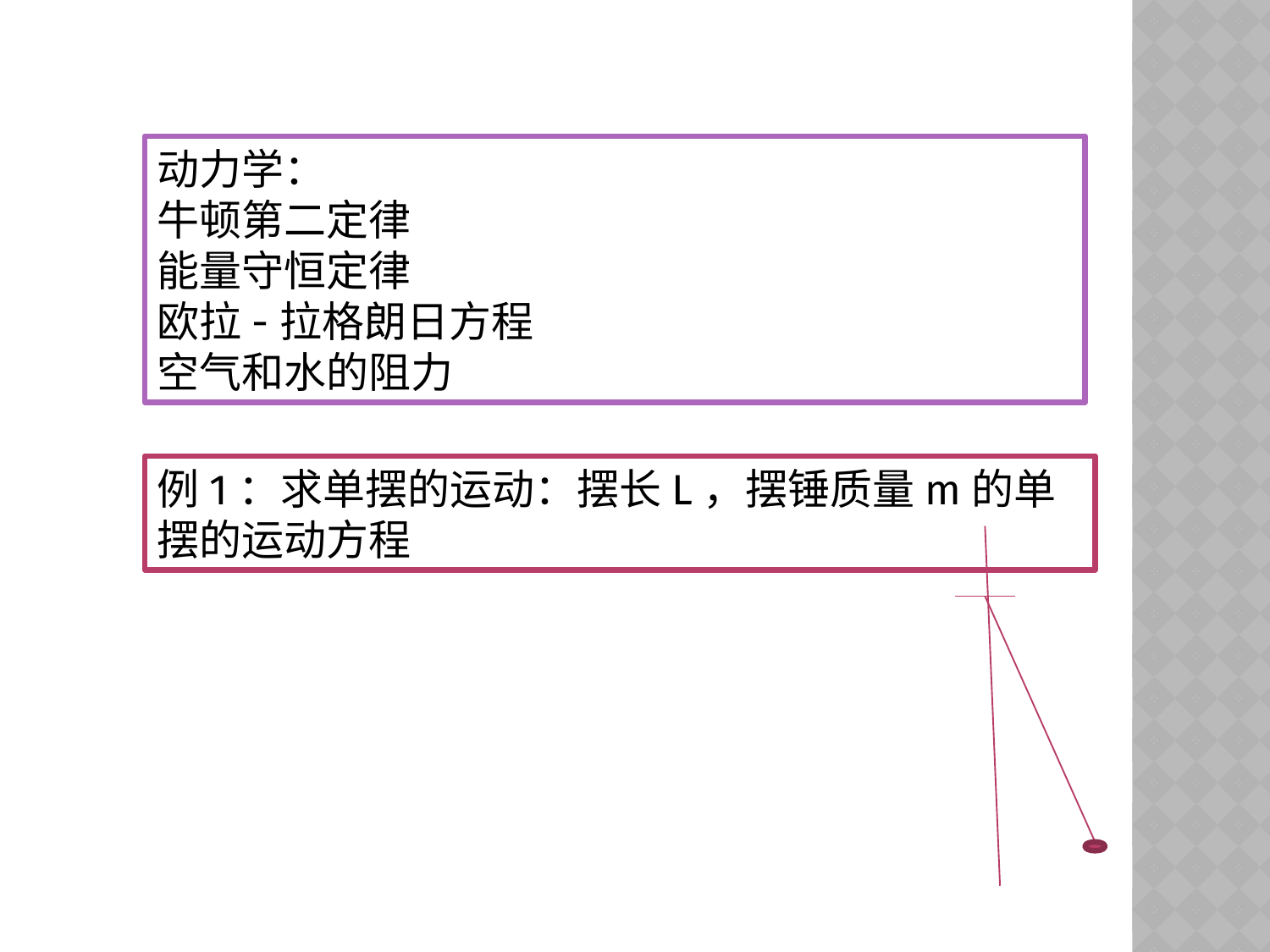

动力学：
牛顿第二定律
能量守恒定律
欧拉-拉格朗日方程
空气和水的阻力
例1：求单摆的运动：摆长L，摆锤质量m的单摆的运动方程